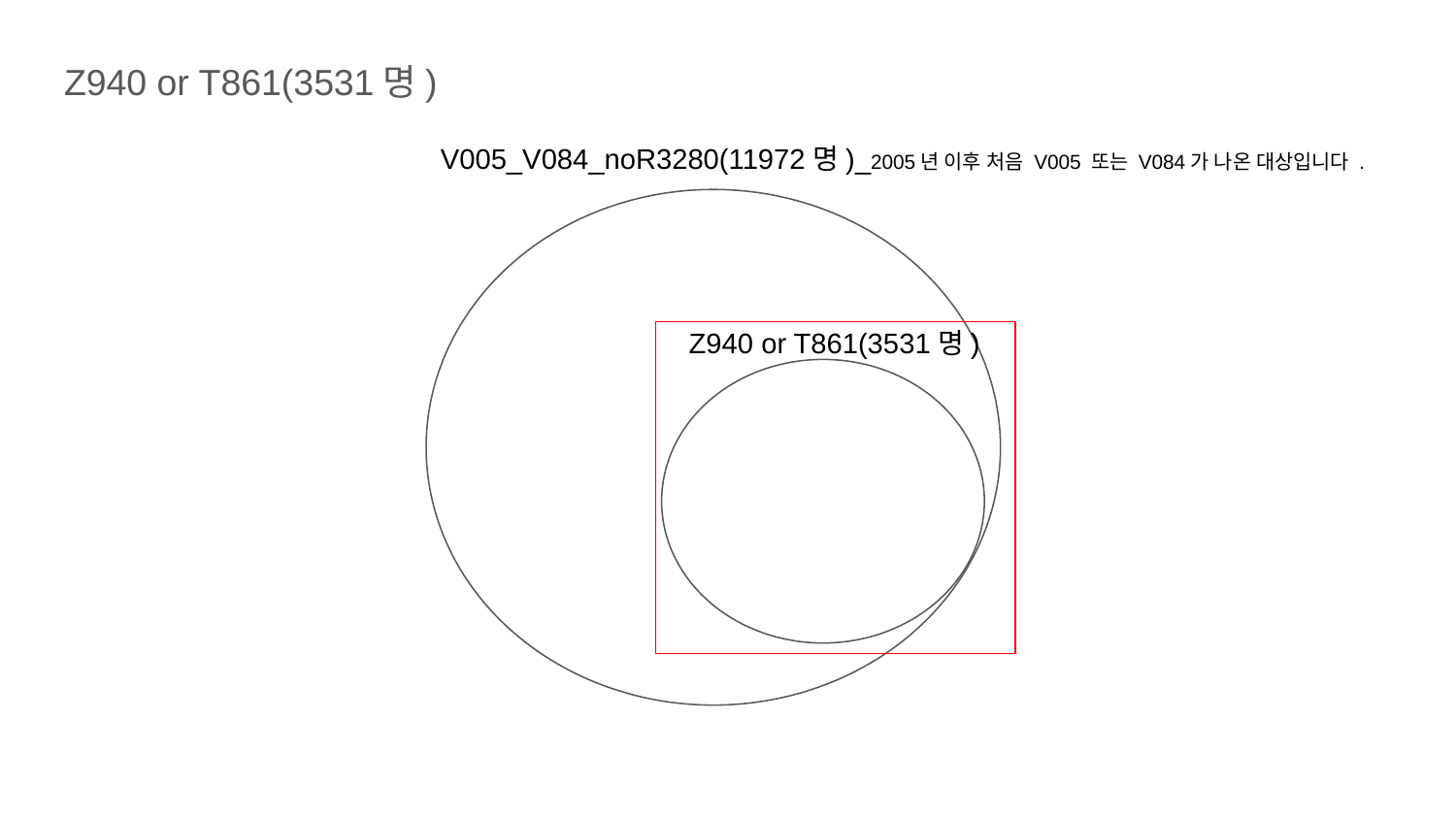

Z940 or T861(3531명)
V005_V084_noR3280(11972명)_2005년 이후 처음 V005 또는 V084가 나온 대상입니다 .

Z940 or T861(3531명)